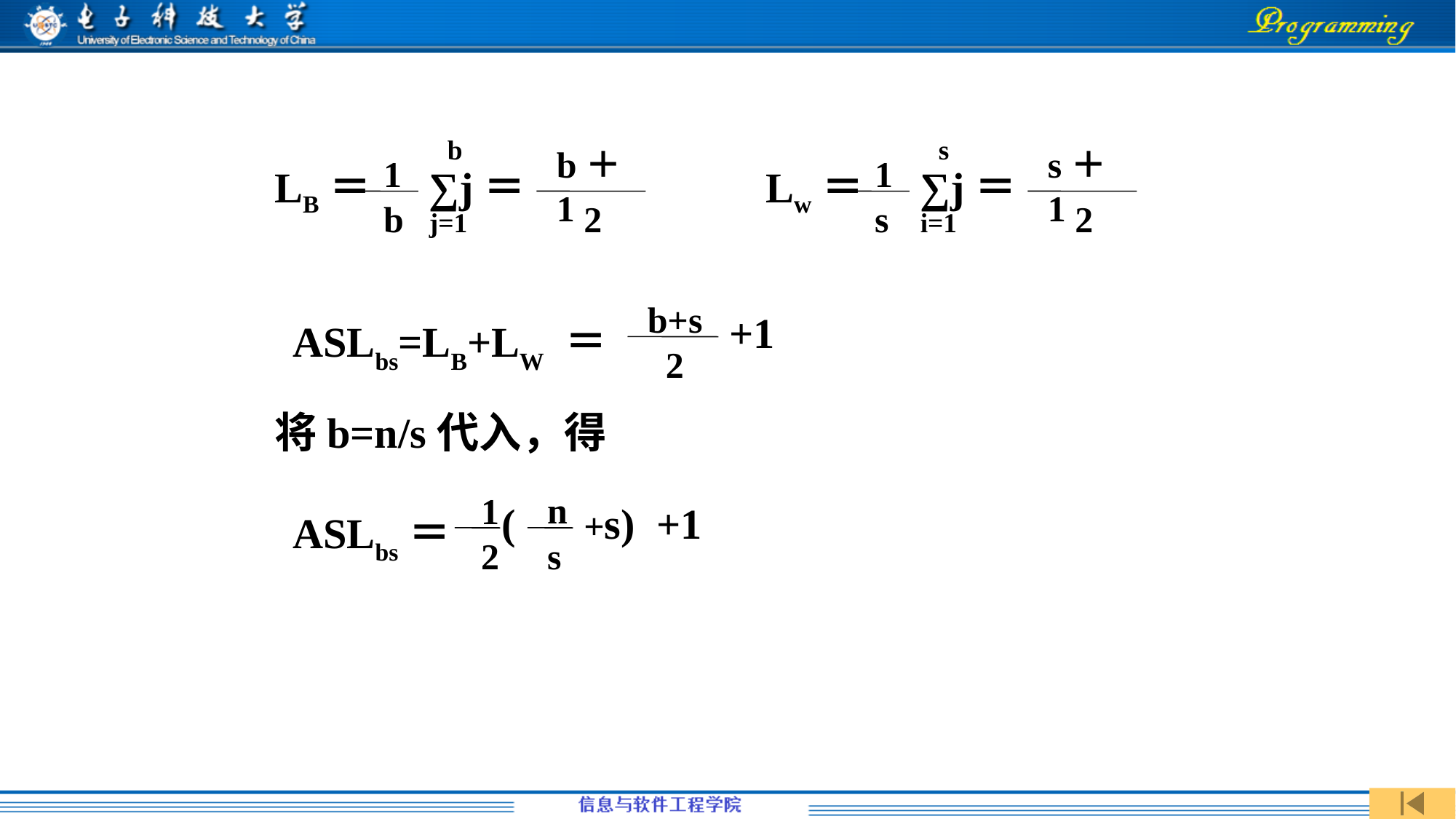

b
b＋1
1
LB＝
∑j＝

b

2
j=1
s
s＋1
1
Lw＝
∑j＝

s

2
i=1
b+s
+1
ASLbs=LB+LW ＝

2
将b=n/s代入，得
1
2

n

s
(
+s)
+1
ASLbs＝